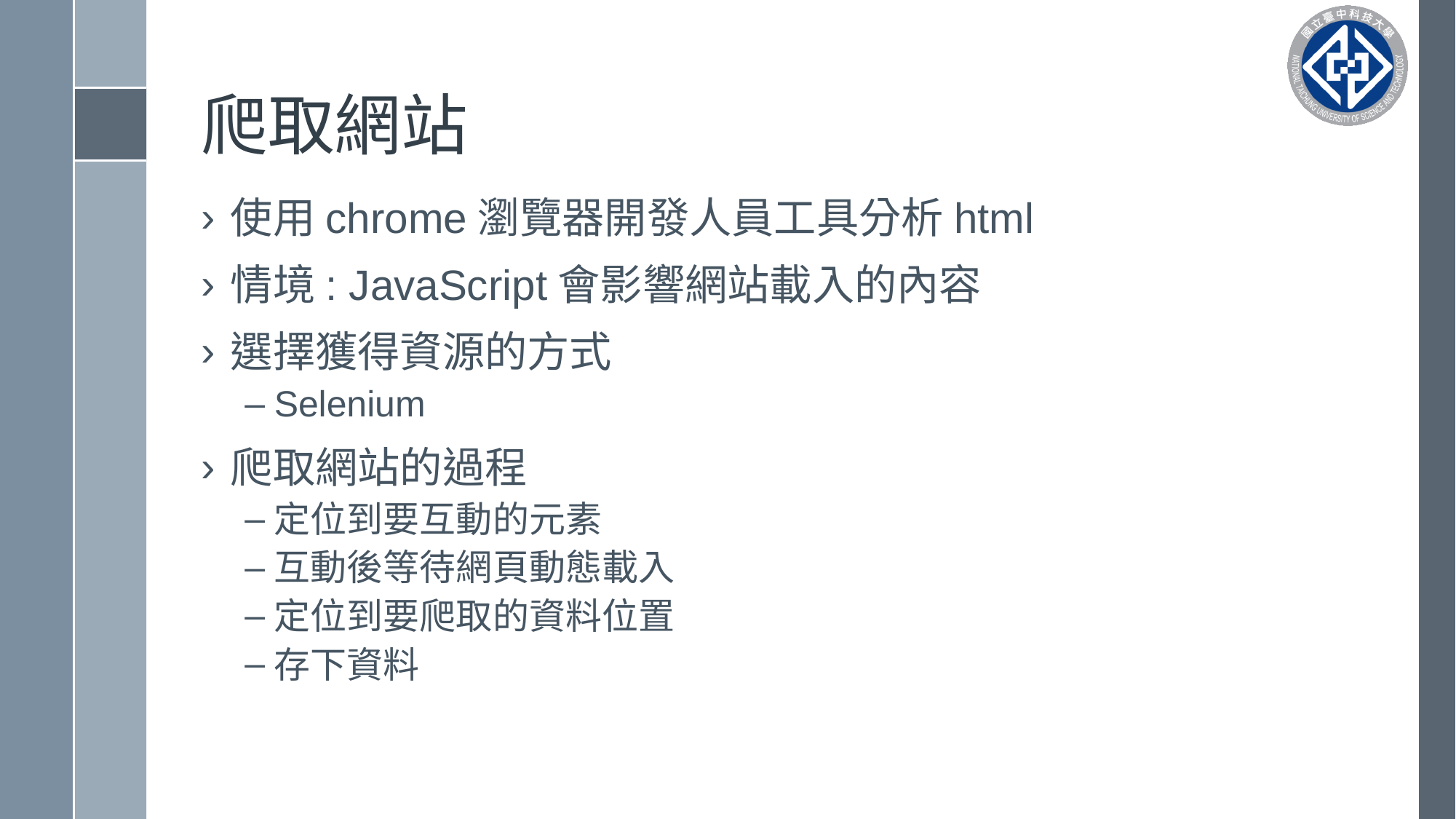

# 爬取網站
使用chrome瀏覽器開發人員工具分析html
情境: JavaScript會影響網站載入的內容
選擇獲得資源的方式
Selenium
爬取網站的過程
定位到要互動的元素
互動後等待網頁動態載入
定位到要爬取的資料位置
存下資料